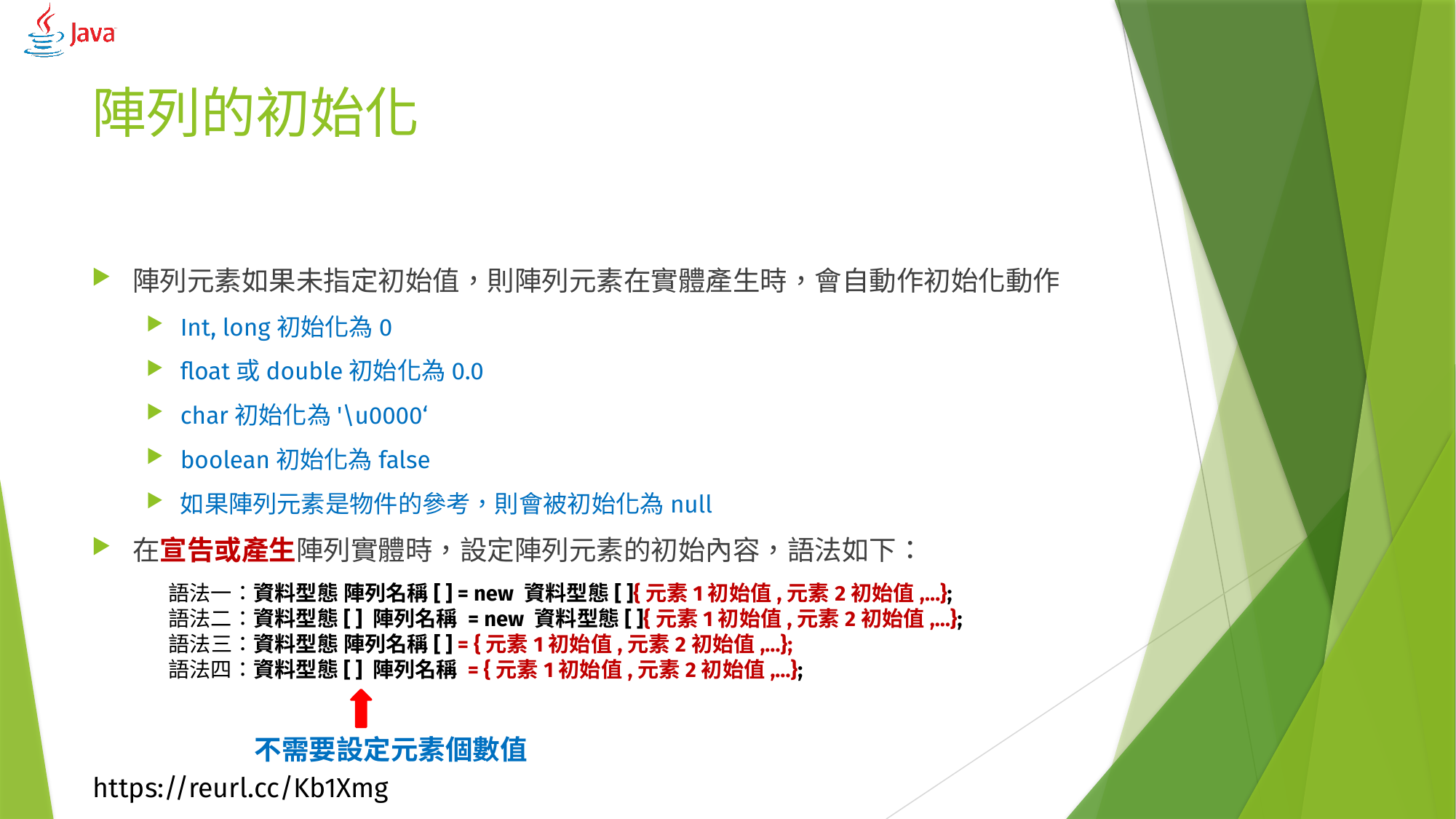

# 陣列的初始化
陣列元素如果未指定初始值，則陣列元素在實體產生時，會自動作初始化動作
Int, long初始化為0
float或double初始化為0.0
char初始化為'\u0000‘
boolean初始化為false
如果陣列元素是物件的參考，則會被初始化為null
在宣告或產生陣列實體時，設定陣列元素的初始內容，語法如下：

語法一：資料型態 陣列名稱[ ] = new 資料型態[ ]{元素1初始值,元素2初始值,…};
語法二：資料型態[ ] 陣列名稱 = new 資料型態[ ]{元素1初始值,元素2初始值,…};
語法三：資料型態 陣列名稱[ ] = {元素1初始值,元素2初始值,…};
語法四：資料型態[ ] 陣列名稱 = {元素1初始值,元素2初始值,…};

不需要設定元素個數值